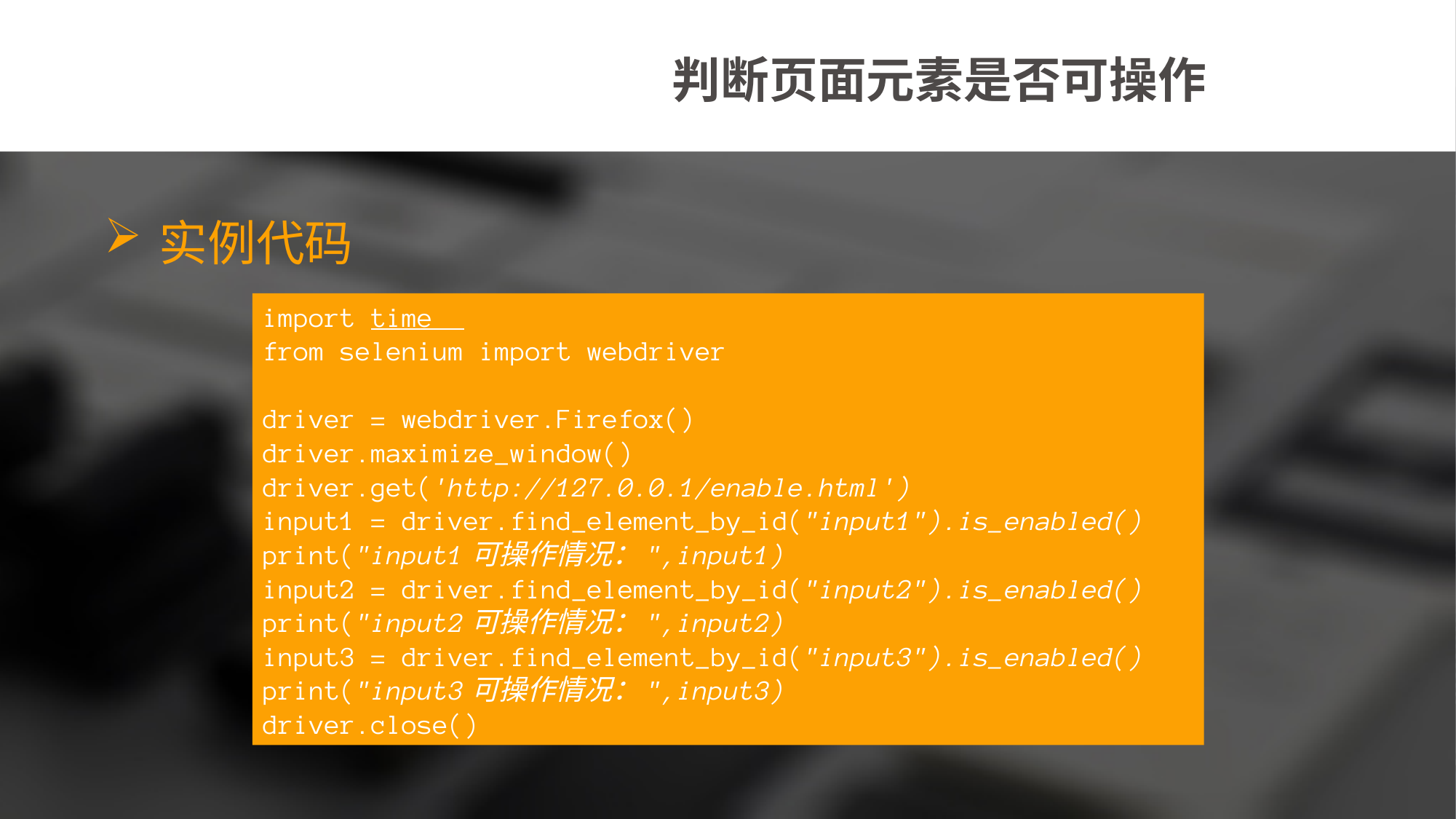

判断页面元素是否可操作
实例代码
import time
from selenium import webdriver

driver = webdriver.Firefox()
driver.maximize_window()
driver.get('http://127.0.0.1/enable.html')
input1 = driver.find_element_by_id("input1").is_enabled()
print("input1可操作情况：",input1)
input2 = driver.find_element_by_id("input2").is_enabled()
print("input2可操作情况：",input2)
input3 = driver.find_element_by_id("input3").is_enabled()
print("input3可操作情况：",input3)
driver.close()